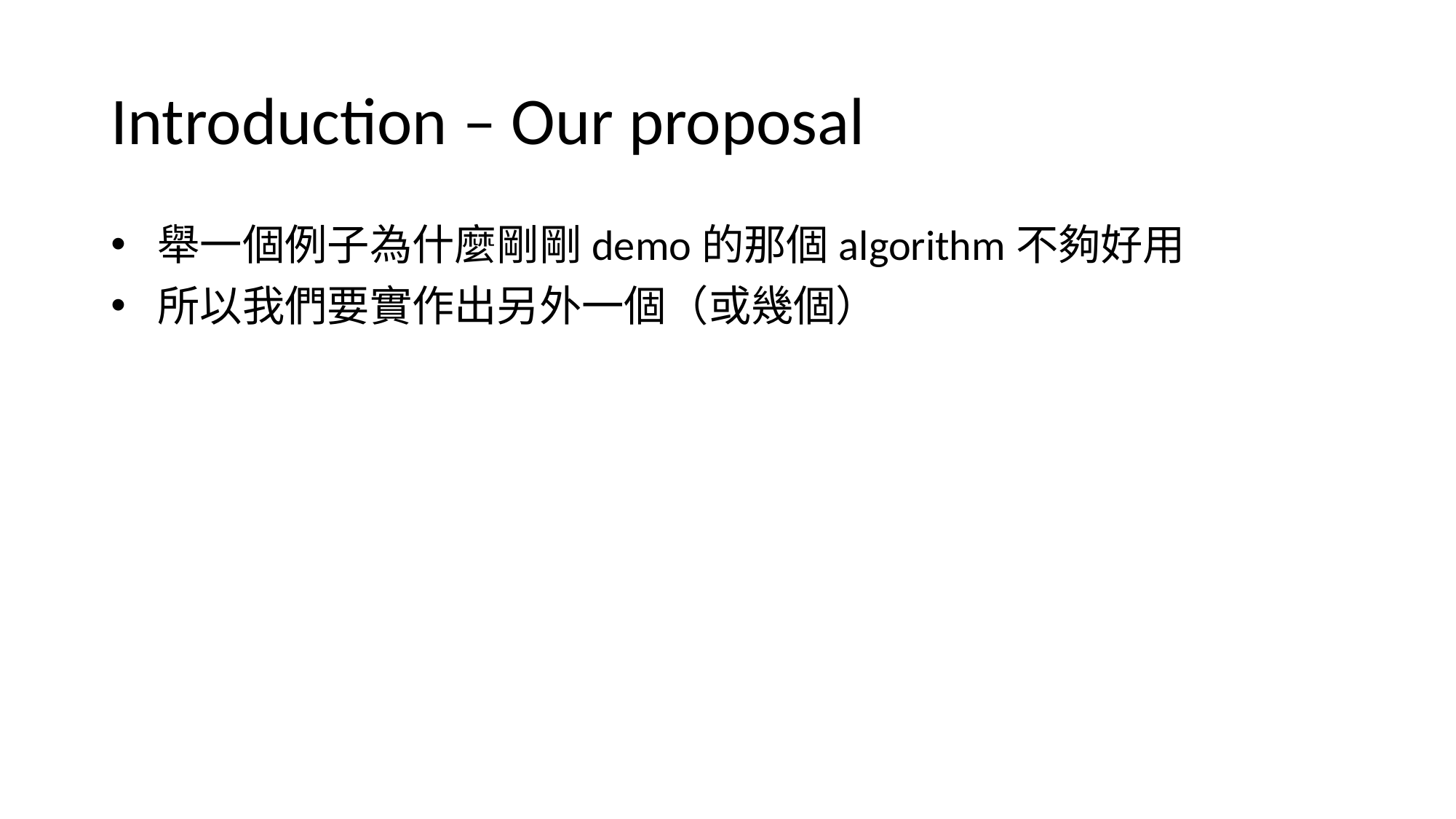

# Introduction – Our proposal
 舉一個例子為什麼剛剛demo的那個algorithm不夠好用
 所以我們要實作出另外一個（或幾個）